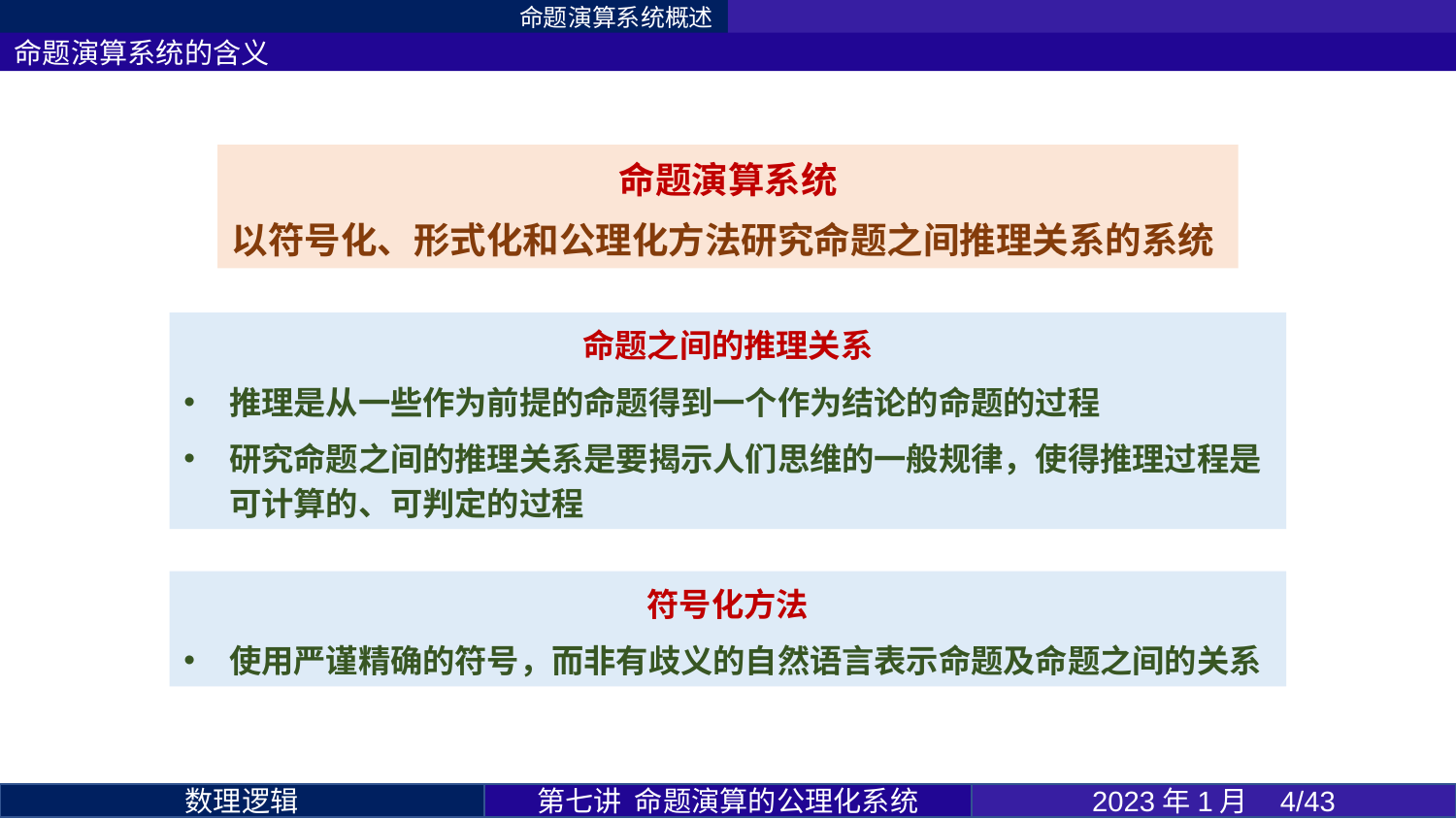

命题演算系统概述
命题演算系统的含义
命题演算系统
以符号化、形式化和公理化方法研究命题之间推理关系的系统
命题之间的推理关系
推理是从一些作为前提的命题得到一个作为结论的命题的过程
研究命题之间的推理关系是要揭示人们思维的一般规律，使得推理过程是可计算的、可判定的过程
符号化方法
使用严谨精确的符号，而非有歧义的自然语言表示命题及命题之间的关系
第七讲  命题演算的公理化系统
2023年1月    4/43
数理逻辑